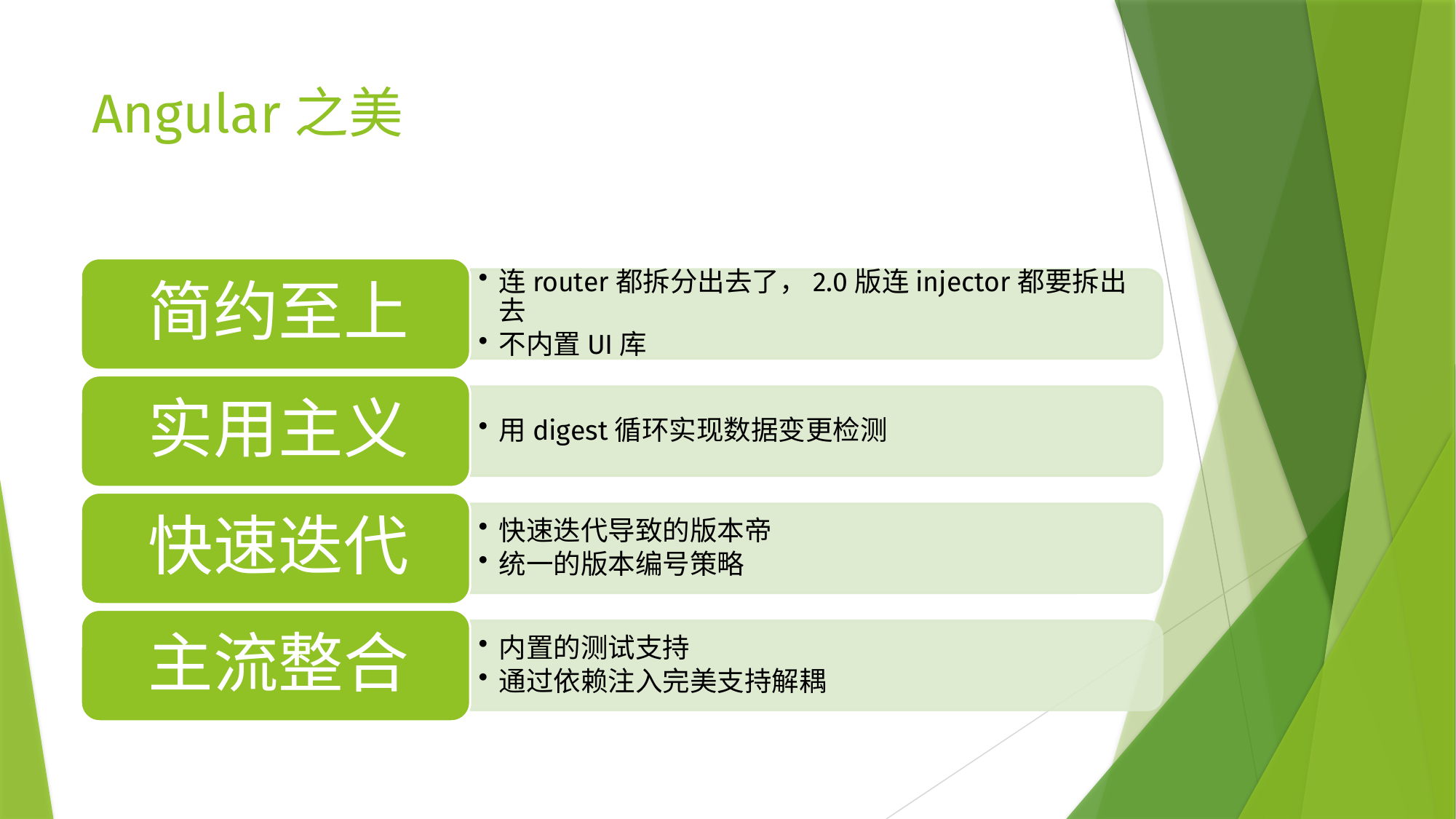

# Angular之美
连router都拆分出去了，2.0版连injector都要拆出去
不内置UI库
简约至上
用digest循环实现数据变更检测
实用主义
快速迭代导致的版本帝
统一的版本编号策略
快速迭代
内置的测试支持
通过依赖注入完美支持解耦
主流整合